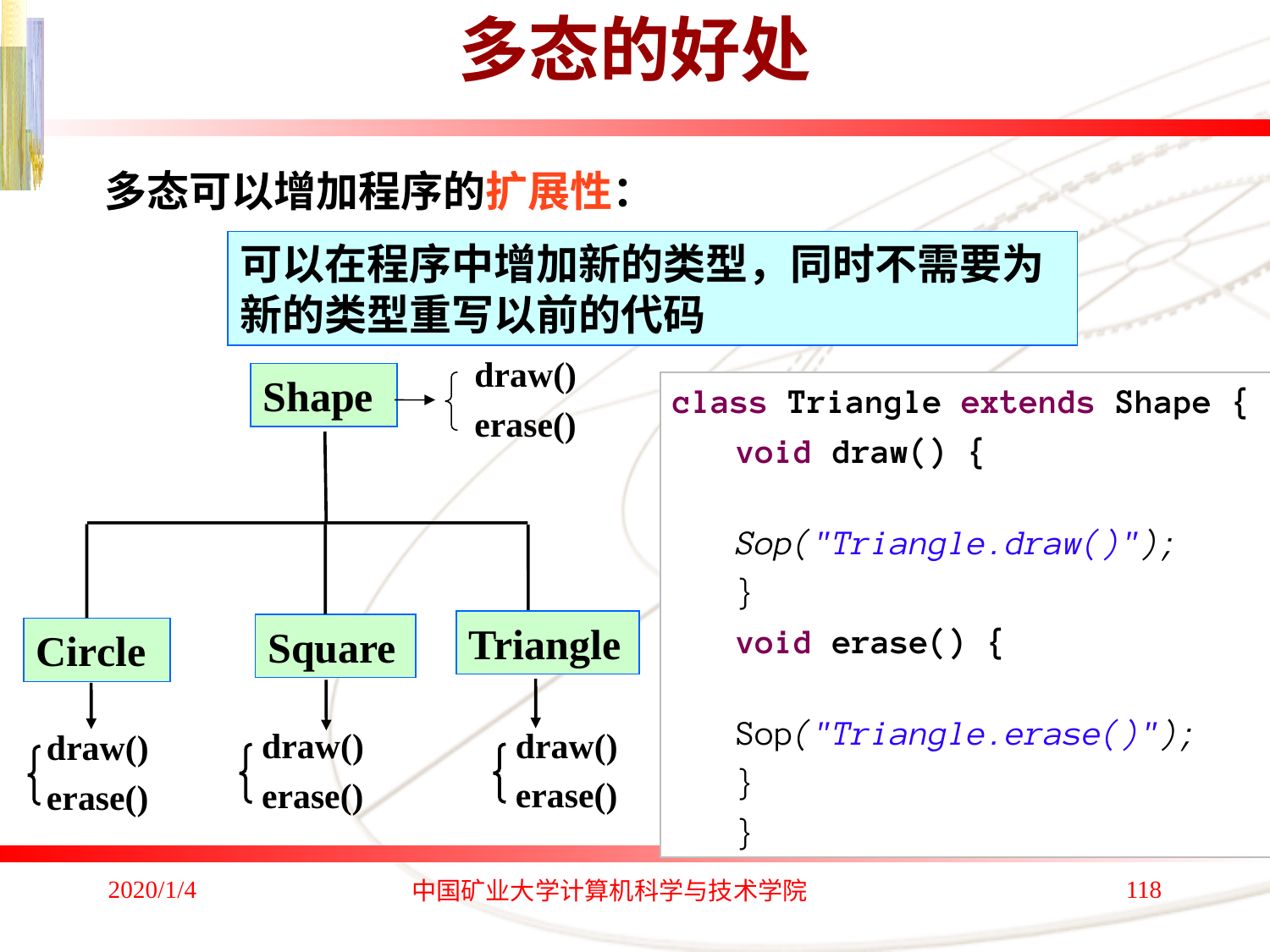

# 多态的好处
多态可以增加程序的扩展性：

可以在程序中增加新的类型，同时不需要为新的类型重写以前的代码
draw()
erase()
Shape

Triangle
Square
Circle

draw()
erase()
draw()
erase()
draw()
erase()

class Triangle extends Shape {
void draw() {
	Sop("Triangle.draw()");
}
void erase() {
	Sop("Triangle.erase()");
}
}
2020/1/4
118
中国矿业大学计算机科学与技术学院